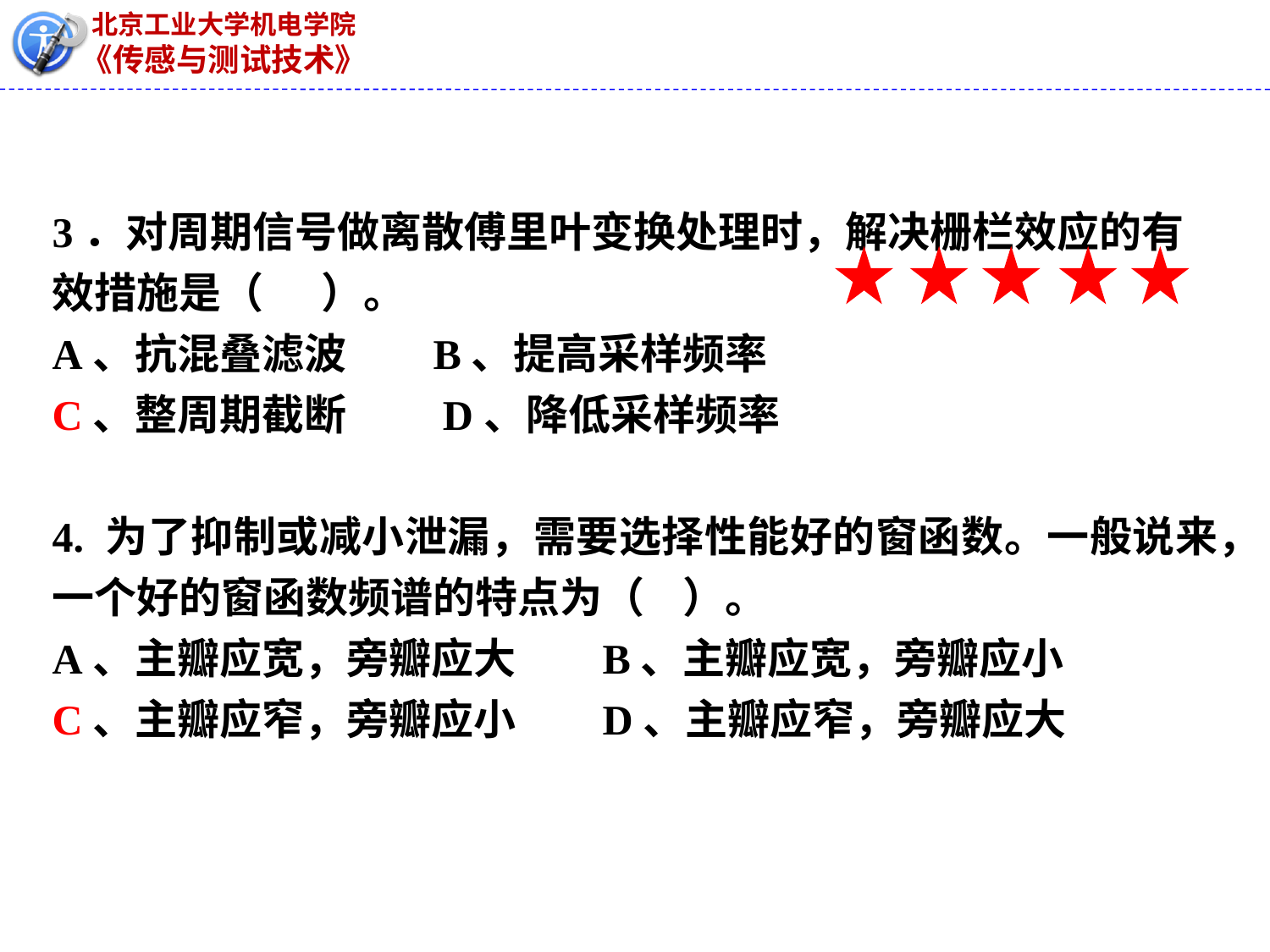

3．对周期信号做离散傅里叶变换处理时，解决栅栏效应的有效措施是（      ）。
A、抗混叠滤波  	B、提高采样频率
C、整周期截断         D、降低采样频率

4. 为了抑制或减小泄漏，需要选择性能好的窗函数。一般说来，一个好的窗函数频谱的特点为（    ）。
A、主瓣应宽，旁瓣应大        B、主瓣应宽，旁瓣应小
C、主瓣应窄，旁瓣应小        D、主瓣应窄，旁瓣应大